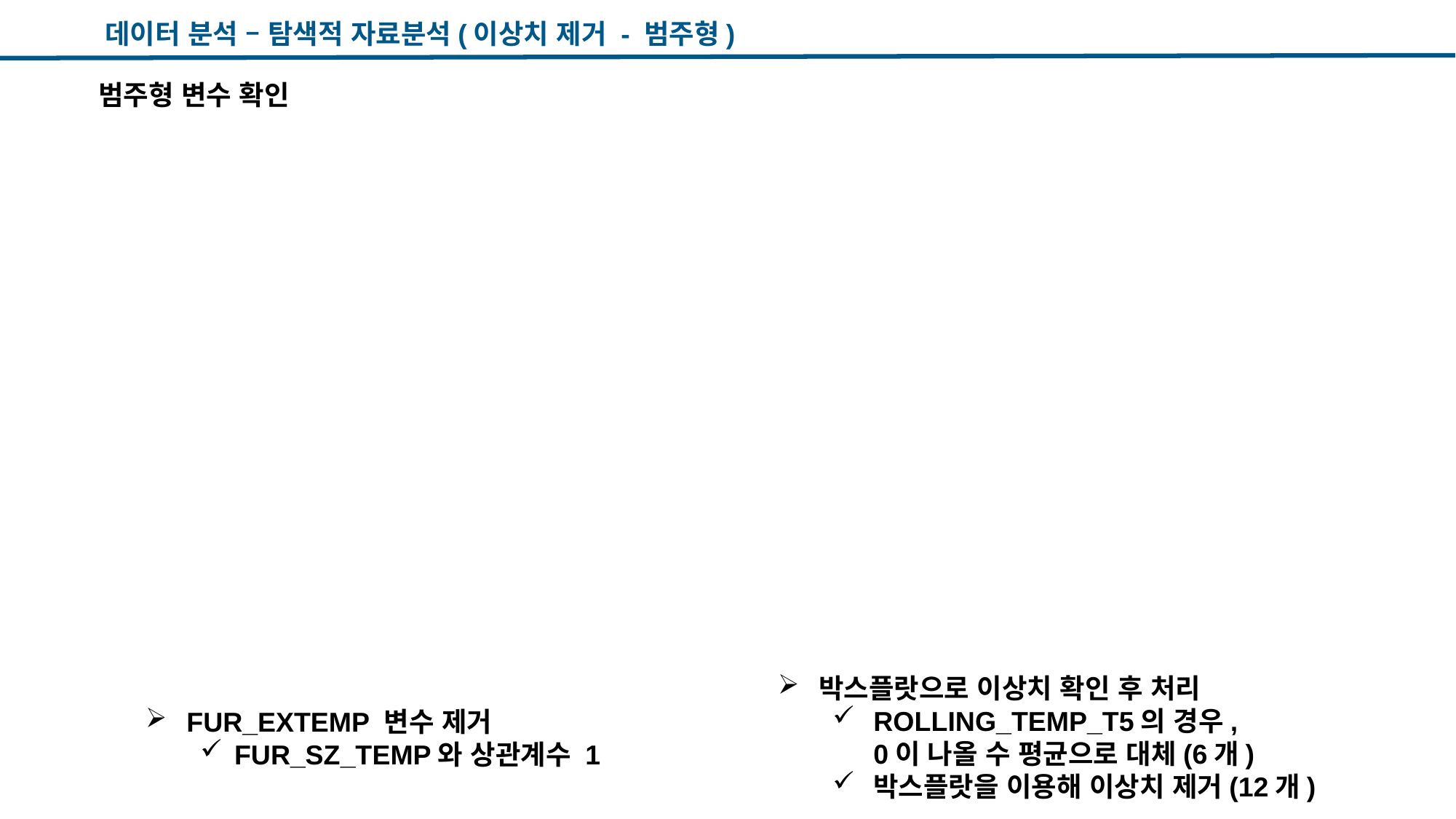

데이터 분석 – 탐색적 자료분석(이상치 제거 - 범주형)
범주형 변수 확인
박스플랏으로 이상치 확인 후 처리
ROLLING_TEMP_T5의 경우,
0이 나올 수 평균으로 대체(6개)
박스플랏을 이용해 이상치 제거(12개)
FUR_EXTEMP 변수 제거
FUR_SZ_TEMP와 상관계수 1